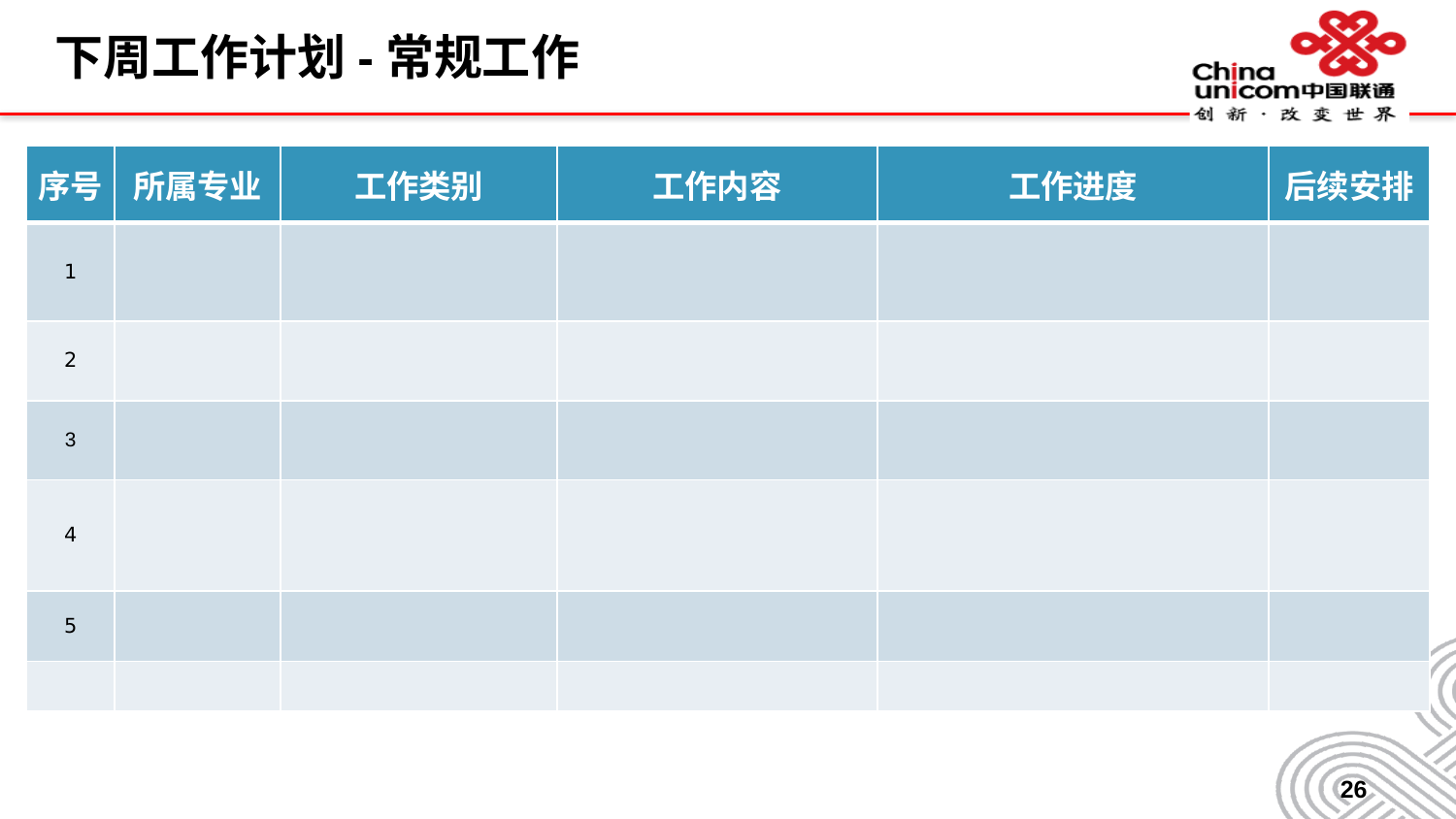

# 下周工作计划-常规工作
| 序号 | 所属专业 | 工作类别 | 工作内容 | 工作进度 | 后续安排 |
| --- | --- | --- | --- | --- | --- |
| 1 |  |  |  |  |  |
| 2 |  |  |  |  |  |
| 3 |  |  |  |  |  |
| 4 |  |  |  |  |  |
| 5 |  |  |  |  |  |
|  |  |  |  |  |  |
26